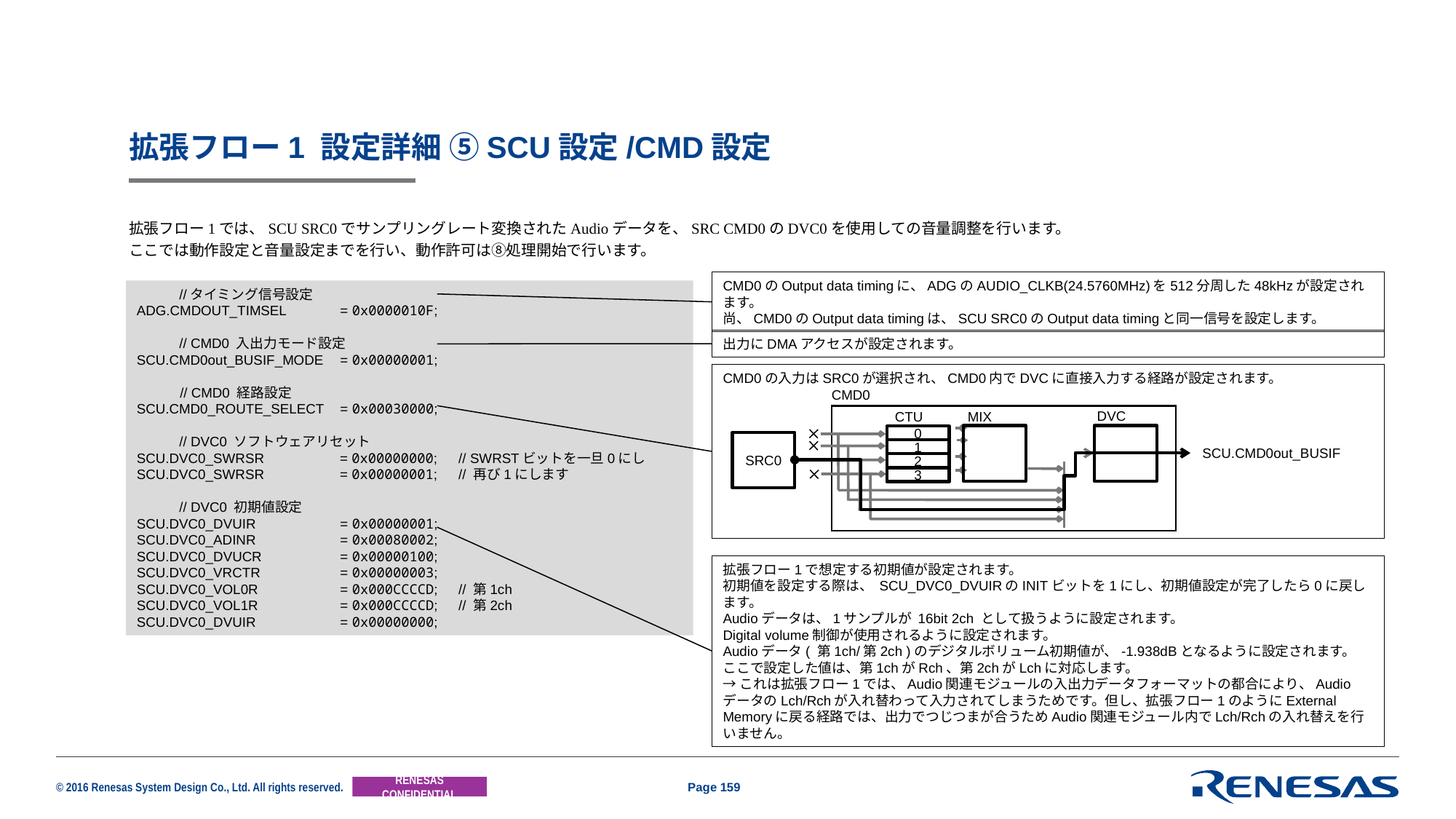

# 拡張フロー1 設定詳細 ⑤SCU設定/CMD設定
拡張フロー1では、SCU SRC0でサンプリングレート変換されたAudioデータを、SRC CMD0のDVC0を使用しての音量調整を行います。
ここでは動作設定と音量設定までを行い、動作許可は⑧処理開始で行います。
CMD0のOutput data timingに、ADGのAUDIO_CLKB(24.5760MHz)を512分周した48kHzが設定されます。
尚、CMD0のOutput data timingは、SCU SRC0のOutput data timingと同一信号を設定します。
	//タイミング信号設定
ADG.CMDOUT_TIMSEL	= 0x0000010F;

	// CMD0 入出力モード設定
SCU.CMD0out_BUSIF_MODE	= 0x00000001;

	// CMD0 経路設定
SCU.CMD0_ROUTE_SELECT		= 0x00030000;

	// DVC0 ソフトウェアリセット
SCU.DVC0_SWRSR	= 0x00000000;	// SWRSTビットを一旦0にし
SCU.DVC0_SWRSR	= 0x00000001;	// 再び1にします
	// DVC0 初期値設定
SCU.DVC0_DVUIR	= 0x00000001;
SCU.DVC0_ADINR	= 0x00080002;
SCU.DVC0_DVUCR	= 0x00000100;
SCU.DVC0_VRCTR	= 0x00000003;
SCU.DVC0_VOL0R	= 0x000CCCCD;	// 第1ch
SCU.DVC0_VOL1R	= 0x000CCCCD;	// 第2ch
SCU.DVC0_DVUIR	= 0x00000000;
出力にDMAアクセスが設定されます。
CMD0の入力はSRC0が選択され、CMD0内でDVCに直接入力する経路が設定されます。

CMD0
DVC
MIX
CTU

0
SRC0

SCU.CMD0out_BUSIF
1

2

3

拡張フロー1で想定する初期値が設定されます。
初期値を設定する際は、 SCU_DVC0_DVUIRのINITビットを1にし、初期値設定が完了したら0に戻します。
Audioデータは、1サンプルが 16bit 2ch として扱うように設定されます。
Digital volume制御が使用されるように設定されます。
Audioデータ( 第1ch/第2ch )のデジタルボリューム初期値が、-1.938dBとなるように設定されます。
ここで設定した値は、第1chがRch、第2chがLchに対応します。
→これは拡張フロー1では、Audio関連モジュールの入出力データフォーマットの都合により、AudioデータのLch/Rchが入れ替わって入力されてしまうためです。但し、拡張フロー1のようにExternal Memoryに戻る経路では、出力でつじつまが合うためAudio関連モジュール内でLch/Rchの入れ替えを行いません。
Page 159